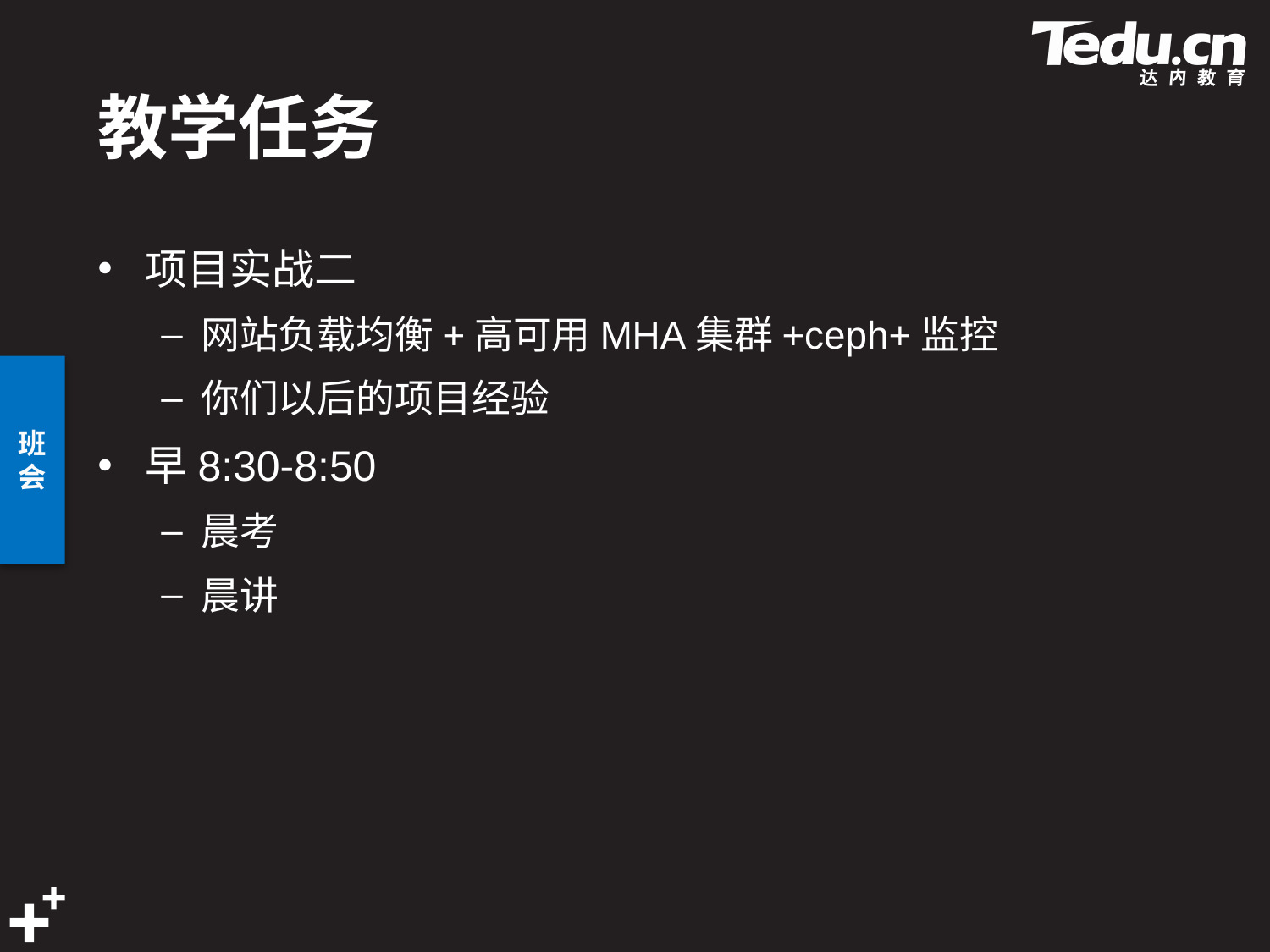

# 教学任务
项目实战二
网站负载均衡+高可用MHA集群+ceph+监控
你们以后的项目经验
早8:30-8:50
晨考
晨讲